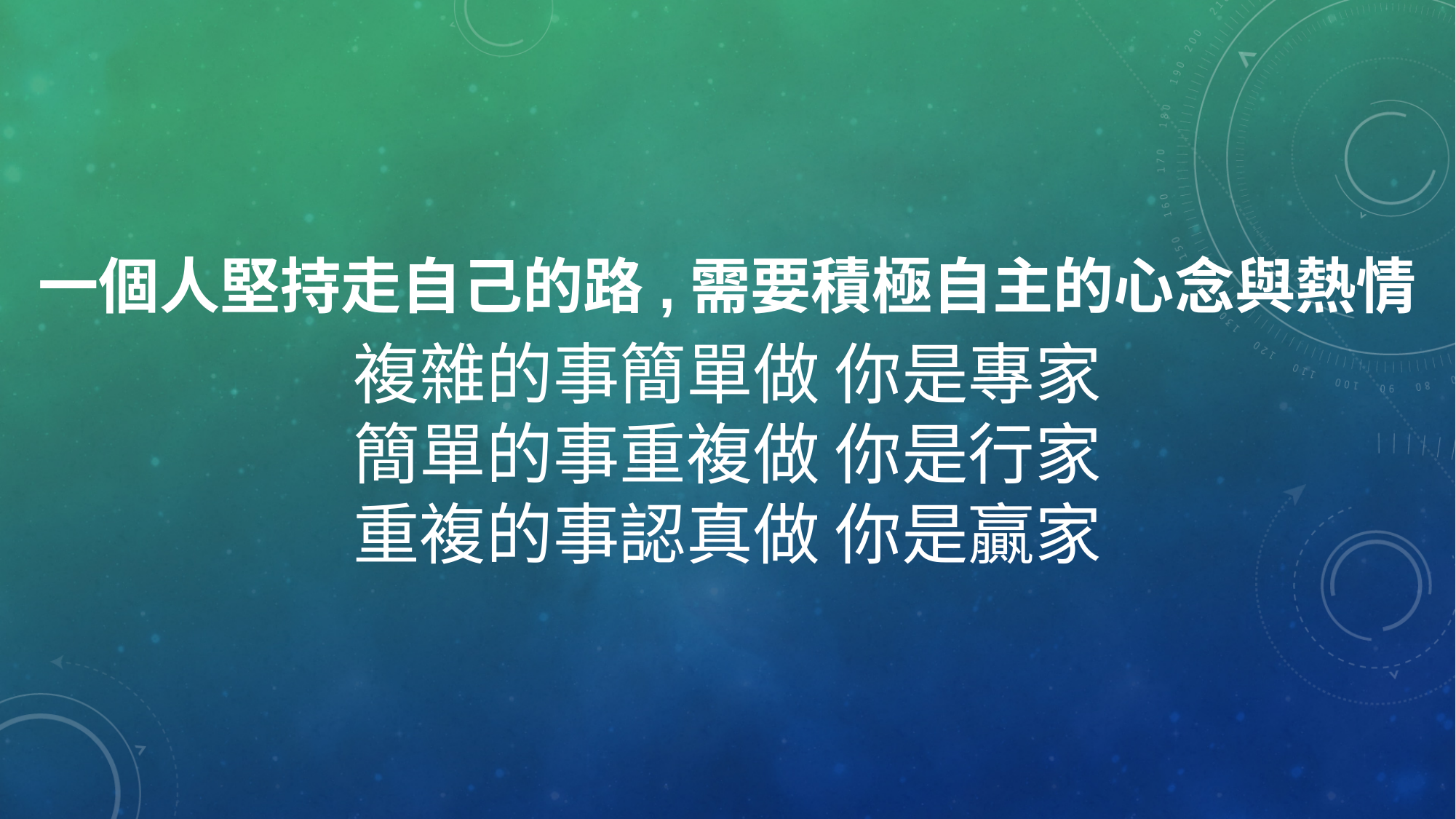

一個人堅持走自己的路,需要積極自主的心念與熱情
複雜的事簡單做 你是專家
簡單的事重複做 你是行家
重複的事認真做 你是贏家